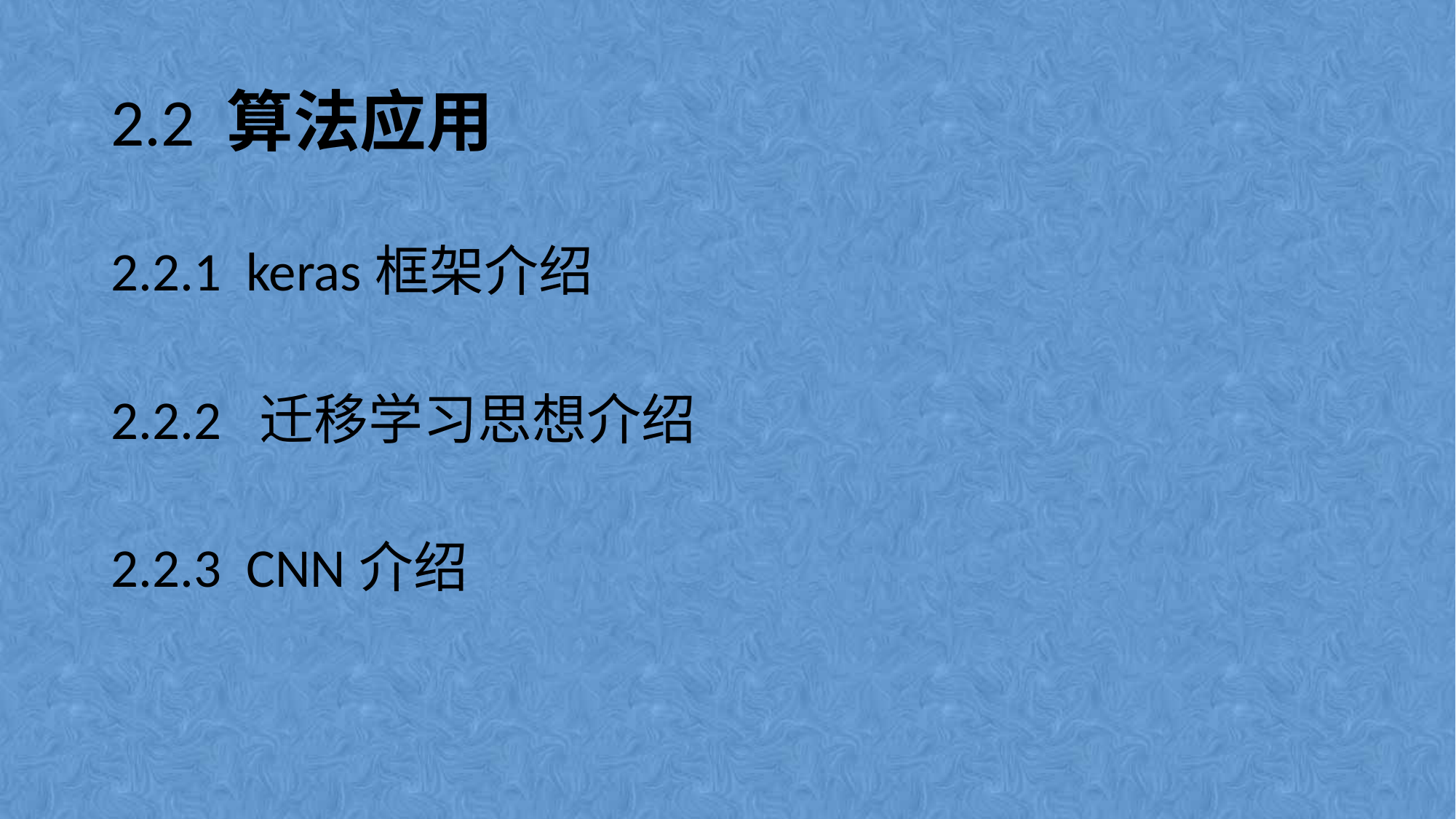

# 2.2 算法应用
2.2.1  keras框架介绍

2.2.2  迁移学习思想介绍

2.2.3  CNN介绍